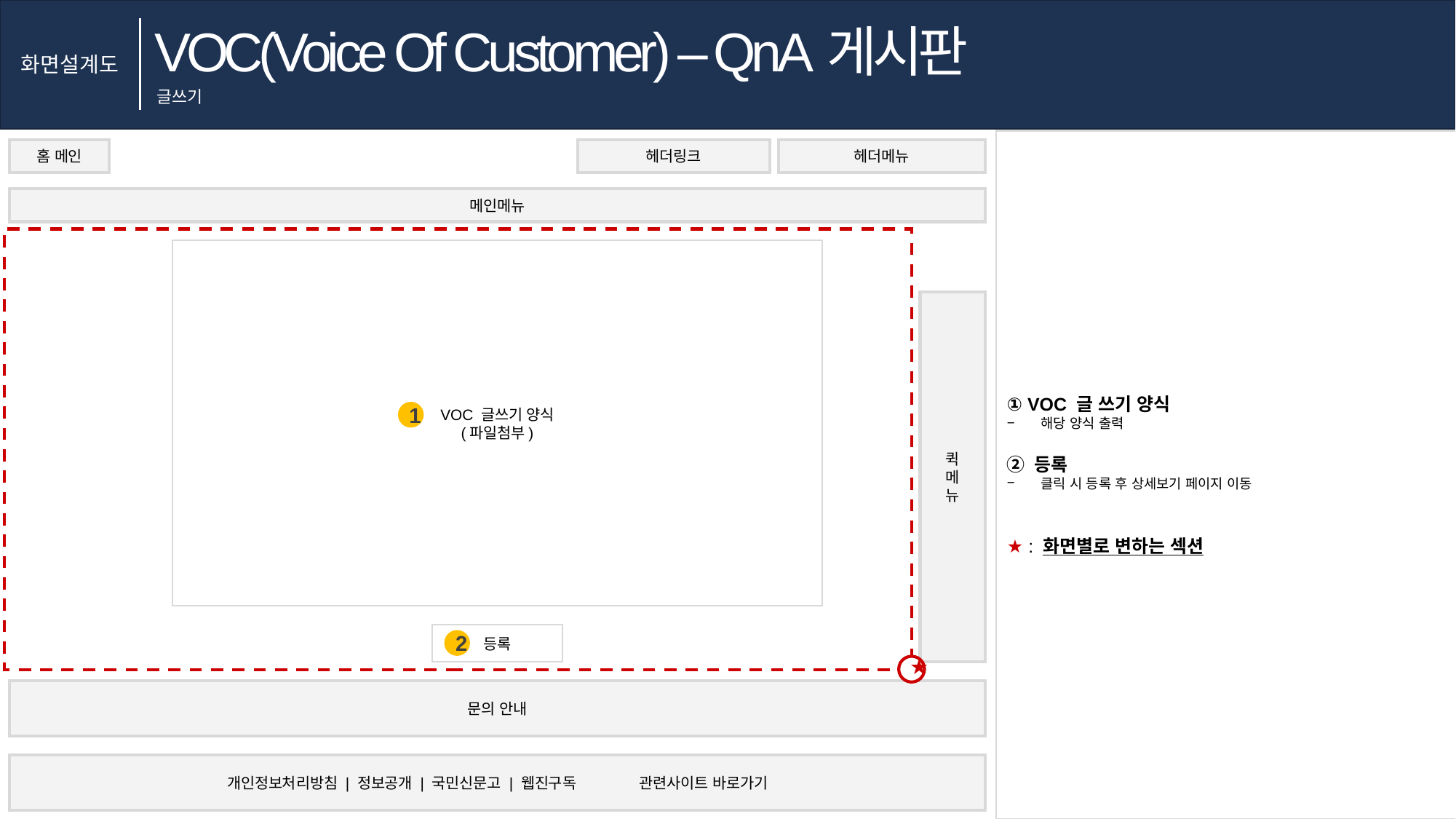

VOC(Voice Of Customer) – QnA게시판
화면설계도
글쓰기
① VOC 글 쓰기 양식
해당 양식 출력

② 등록
클릭 시 등록 후 상세보기 페이지 이동

★ : 화면별로 변하는 섹션
헤더링크
홈 메인
헤더메뉴
메인메뉴
VOC 글쓰기 양식
(파일첨부)
퀵
메
뉴
등록
문의 안내
개인정보처리방침 | 정보공개 | 국민신문고 | 웹진구독               관련사이트 바로가기

1
2
★